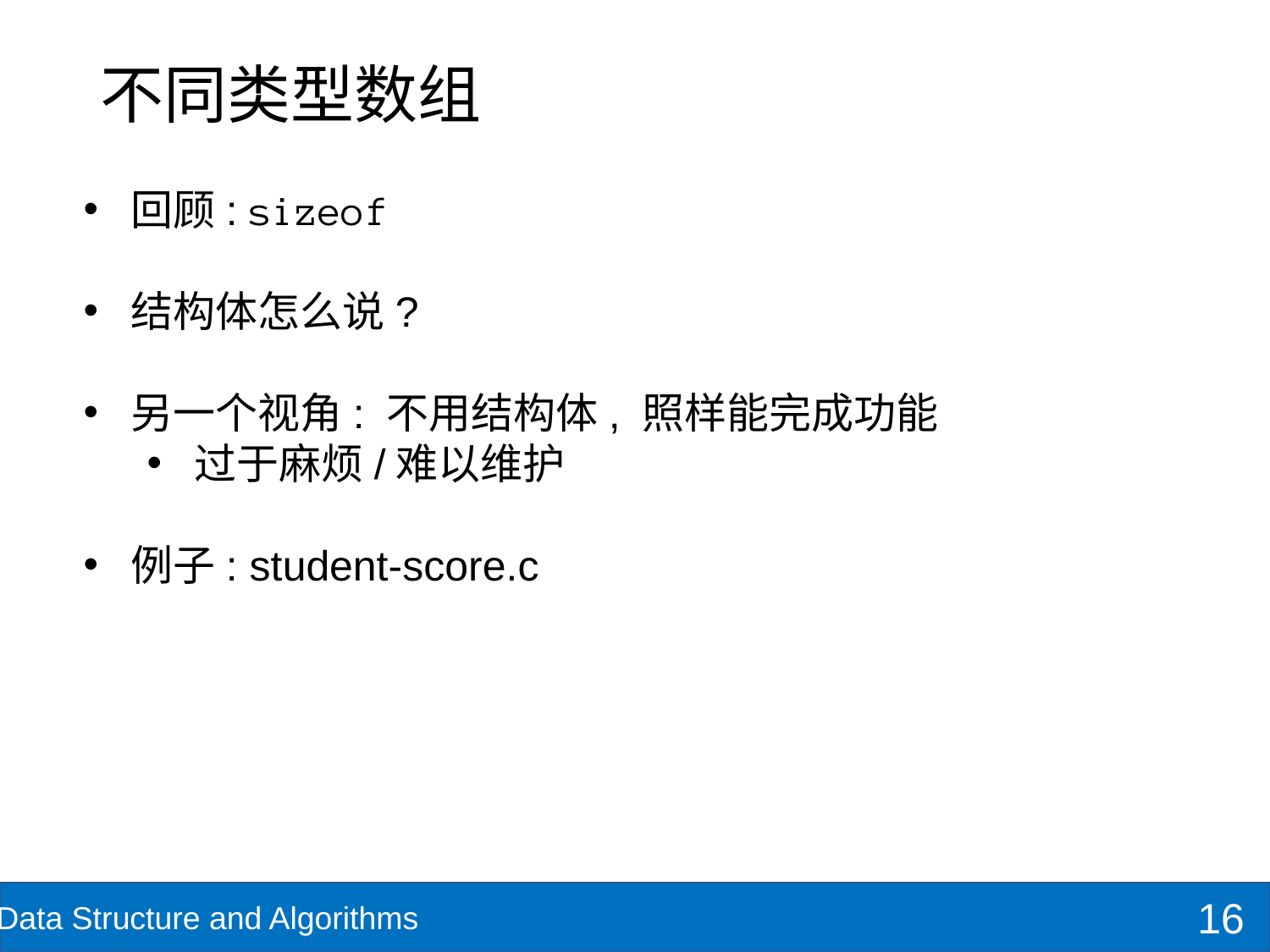

# 不同类型数组
回顾: sizeof

结构体怎么说?

另一个视角: 不用结构体, 照样能完成功能
过于麻烦/难以维护

例子: student-score.c
16